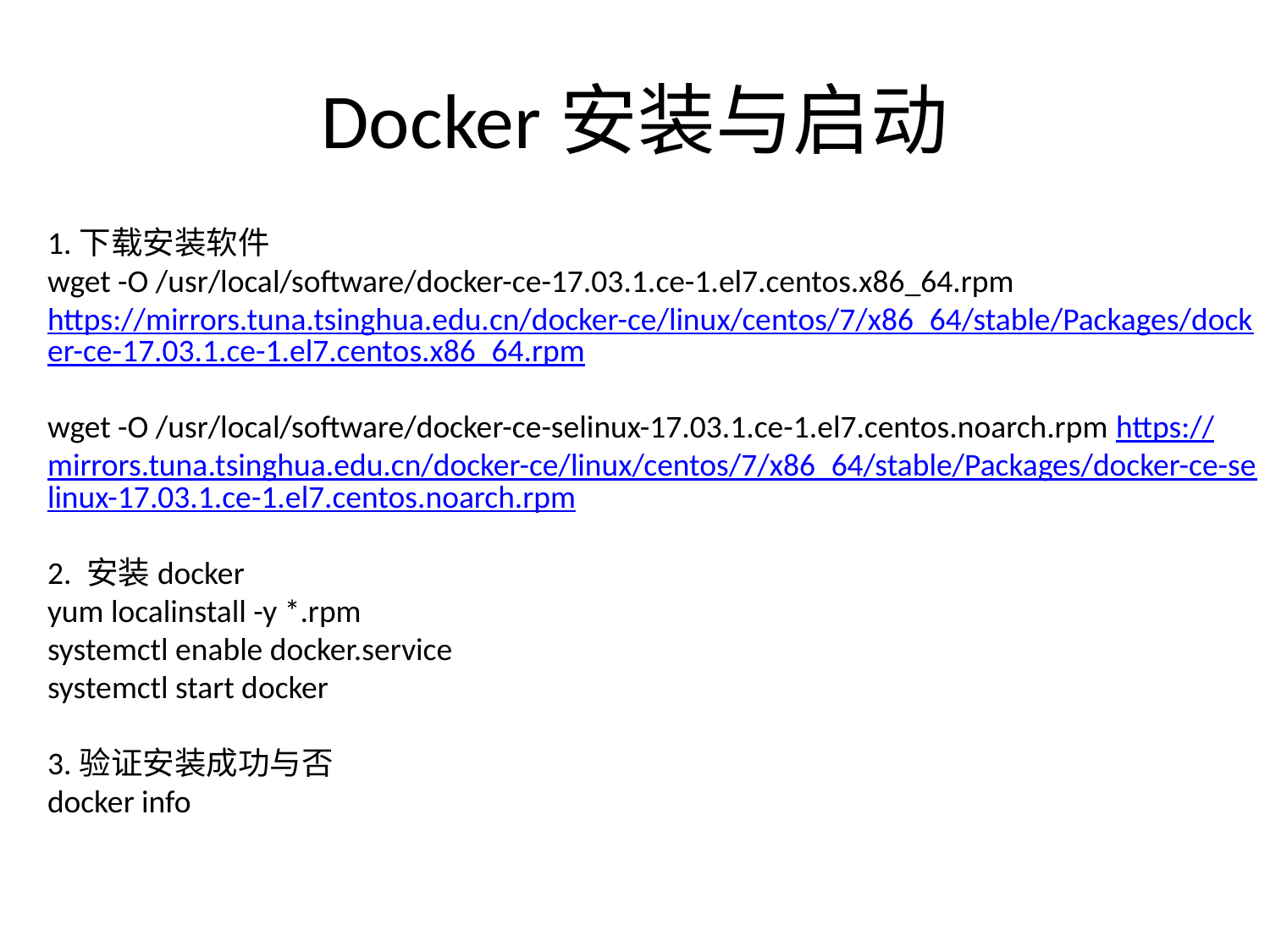

# Docker安装与启动
1.下载安装软件
wget -O /usr/local/software/docker-ce-17.03.1.ce-1.el7.centos.x86_64.rpm https://mirrors.tuna.tsinghua.edu.cn/docker-ce/linux/centos/7/x86_64/stable/Packages/docker-ce-17.03.1.ce-1.el7.centos.x86_64.rpm

wget -O /usr/local/software/docker-ce-selinux-17.03.1.ce-1.el7.centos.noarch.rpm https://mirrors.tuna.tsinghua.edu.cn/docker-ce/linux/centos/7/x86_64/stable/Packages/docker-ce-selinux-17.03.1.ce-1.el7.centos.noarch.rpm

2. 安装docker
yum localinstall -y *.rpm
systemctl enable docker.service
systemctl start docker

3.验证安装成功与否
docker info